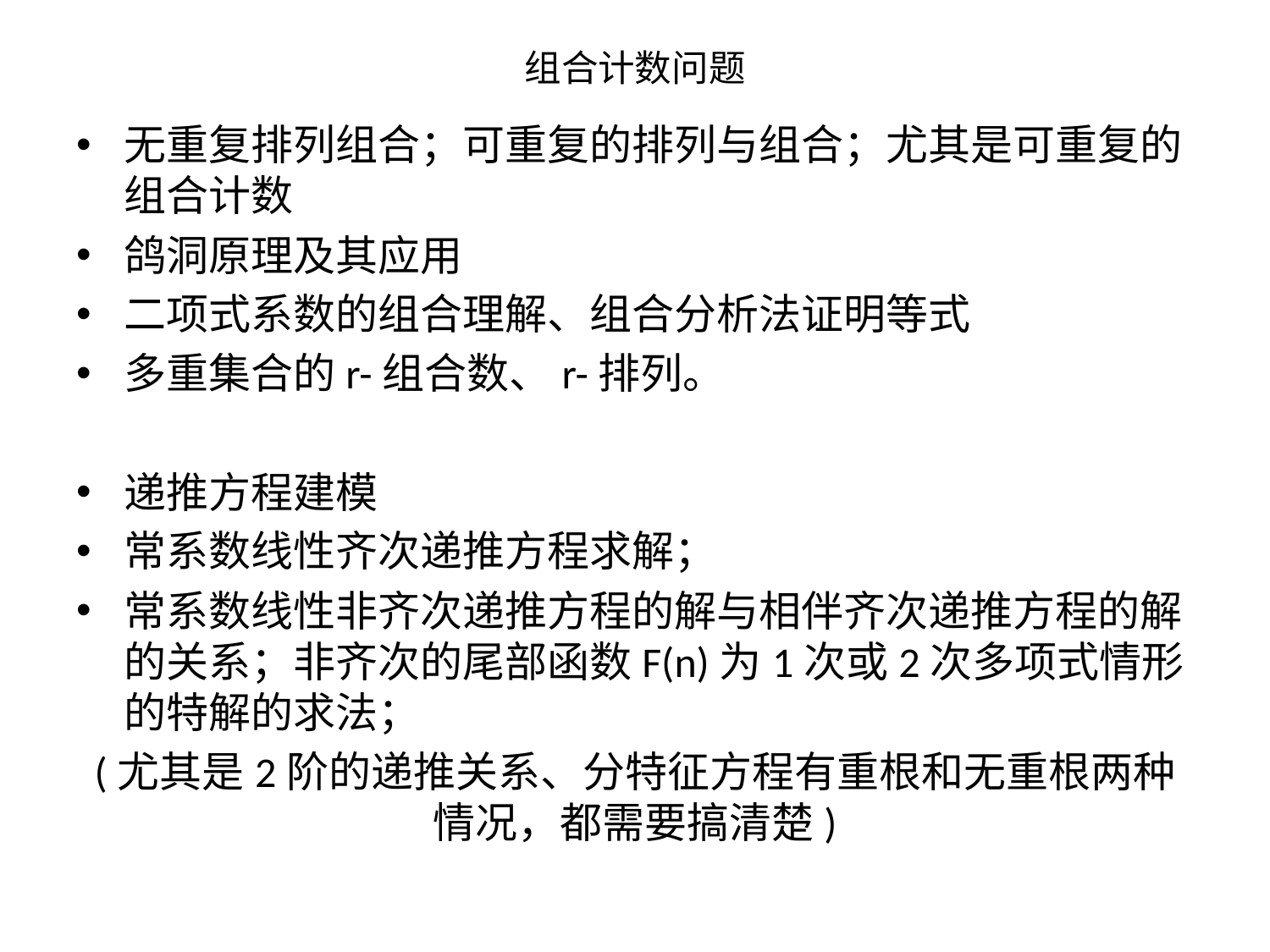

# 组合计数问题
无重复排列组合；可重复的排列与组合；尤其是可重复的组合计数
鸽洞原理及其应用
二项式系数的组合理解、组合分析法证明等式
多重集合的r-组合数、r-排列。

递推方程建模
常系数线性齐次递推方程求解；
常系数线性非齐次递推方程的解与相伴齐次递推方程的解的关系；非齐次的尾部函数F(n)为1次或2次多项式情形的特解的求法；
(尤其是2阶的递推关系、分特征方程有重根和无重根两种情况，都需要搞清楚)